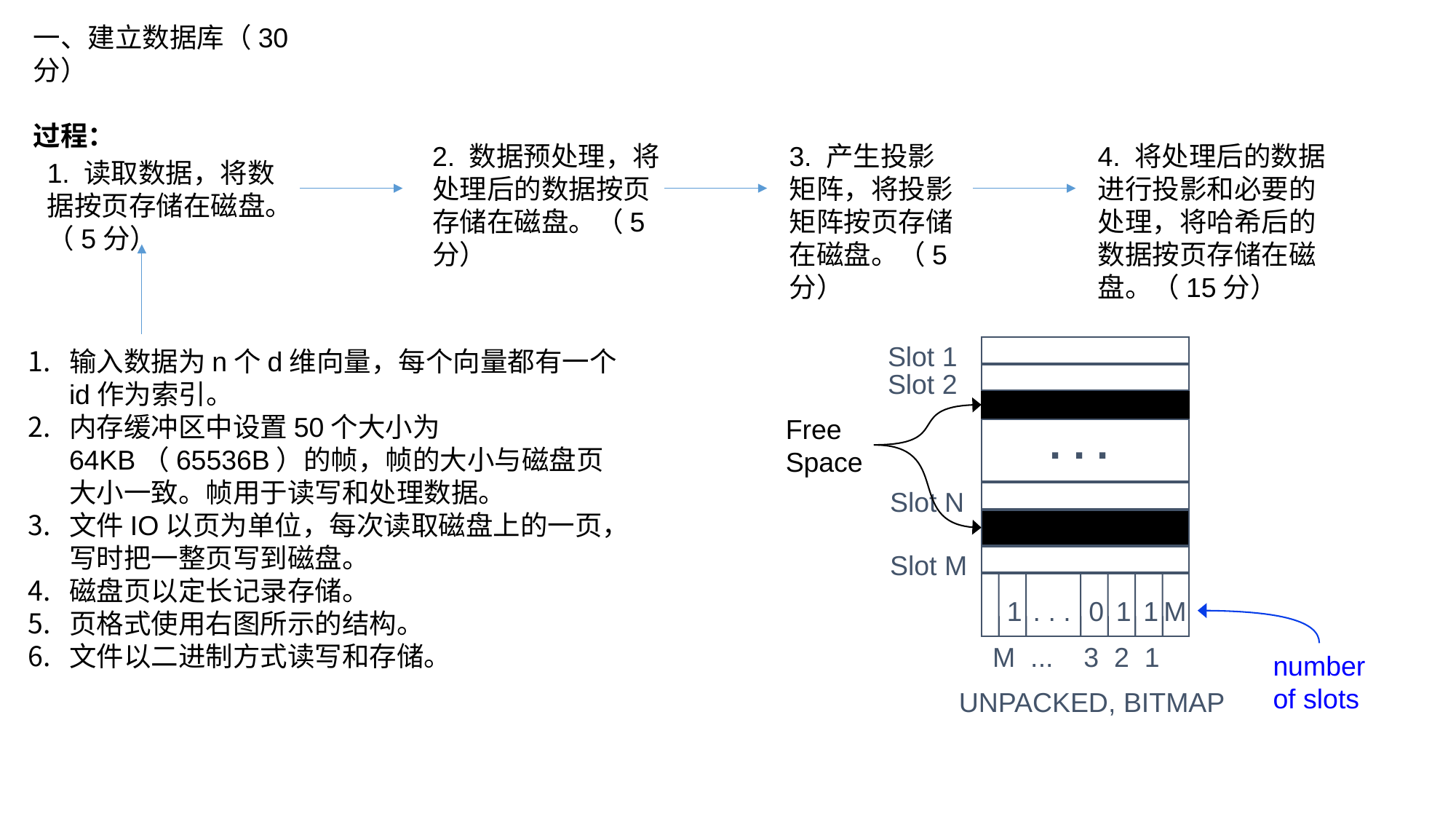

一、建立数据库（30分）

过程：
2. 数据预处理，将处理后的数据按页存储在磁盘。（5分）
3. 产生投影矩阵，将投影矩阵按页存储在磁盘。（5分）

4. 将处理后的数据进行投影和必要的处理，将哈希后的数据按页存储在磁盘。（15分）
1. 读取数据，将数据按页存储在磁盘。（5分）

Slot 1

Slot 2

Free
Space
. . .

Slot N

Slot M

. . .
1
1
1
M
0
M  ...    3  2  1
number
of slots
UNPACKED, BITMAP
输入数据为n个d维向量，每个向量都有一个id作为索引。
内存缓冲区中设置50个大小为64KB（65536B）的帧，帧的大小与磁盘页大小一致。帧用于读写和处理数据。
文件IO以页为单位，每次读取磁盘上的一页，写时把一整页写到磁盘。
磁盘页以定长记录存储。
页格式使用右图所示的结构。
文件以二进制方式读写和存储。